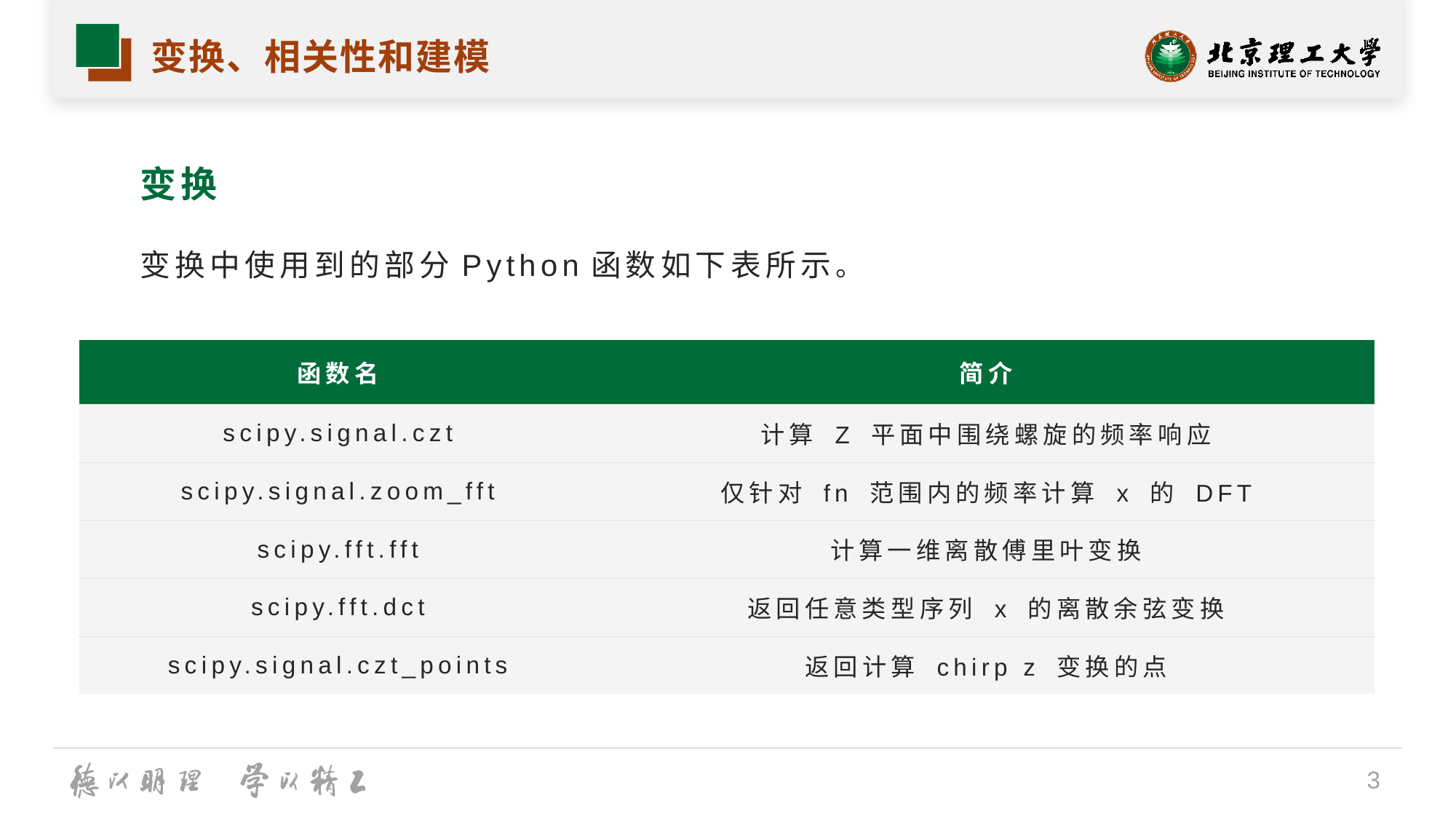

# 变换、相关性和建模
变换
变换中使用到的部分Python函数如下表所示。
| 函数名 | 简介 |
| --- | --- |
| scipy.signal.czt | 计算 Z 平面中围绕螺旋的频率响应 |
| scipy.signal.zoom\_fft | 仅针对 fn 范围内的频率计算 x 的 DFT |
| scipy.fft.fft | 计算一维离散傅里叶变换 |
| scipy.fft.dct | 返回任意类型序列 x 的离散余弦变换 |
| scipy.signal.czt\_points | 返回计算 chirp z 变换的点 |